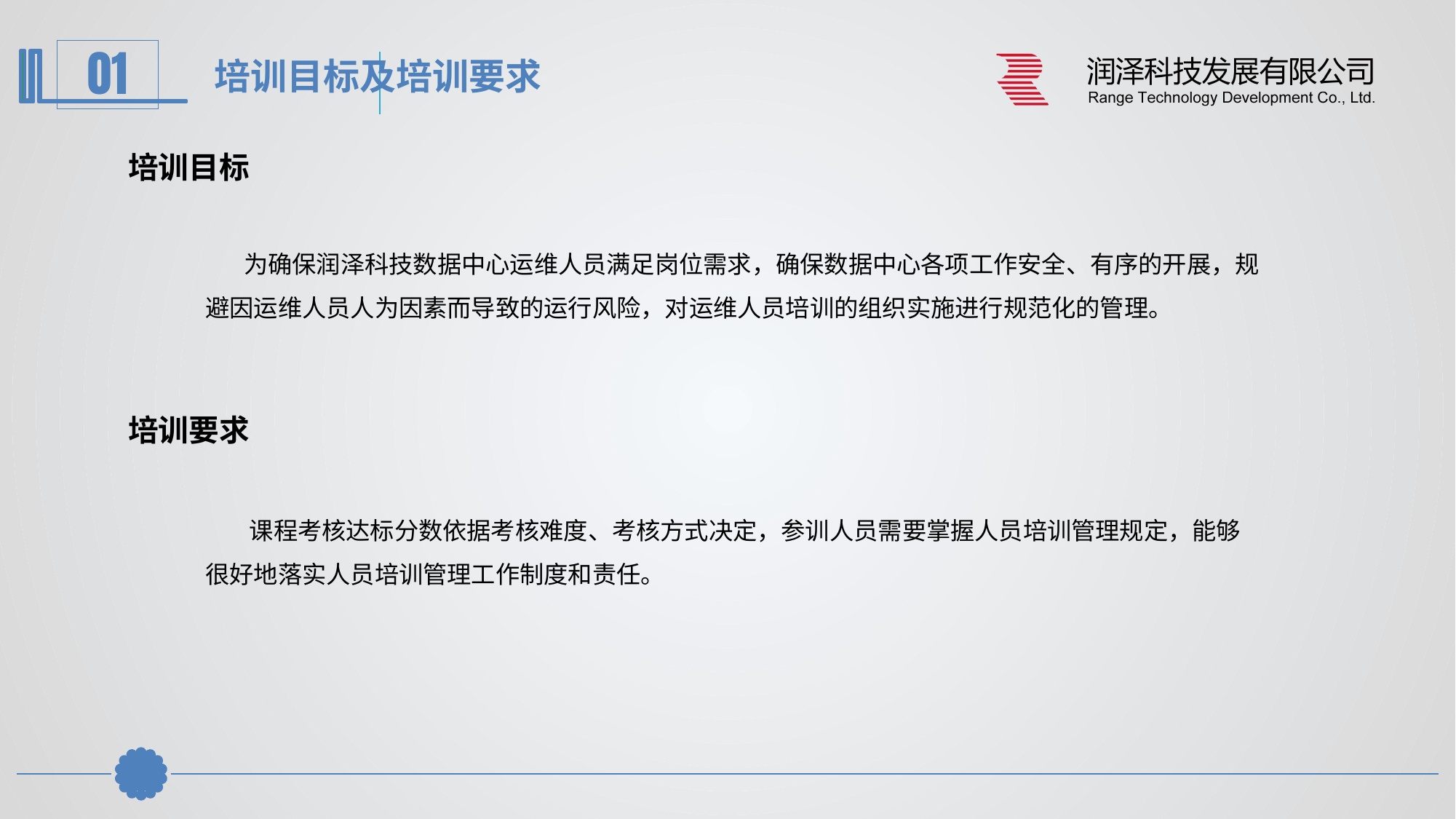

培训目标及培训要求
培训目标
      为确保润泽科技数据中心运维人员满足岗位需求，确保数据中心各项工作安全、有序的开展，规避因运维人员人为因素而导致的运行风险，对运维人员培训的组织实施进行规范化的管理。
培训要求
       课程考核达标分数依据考核难度、考核方式决定，参训人员需要掌握人员培训管理规定，能够很好地落实人员培训管理工作制度和责任。
3